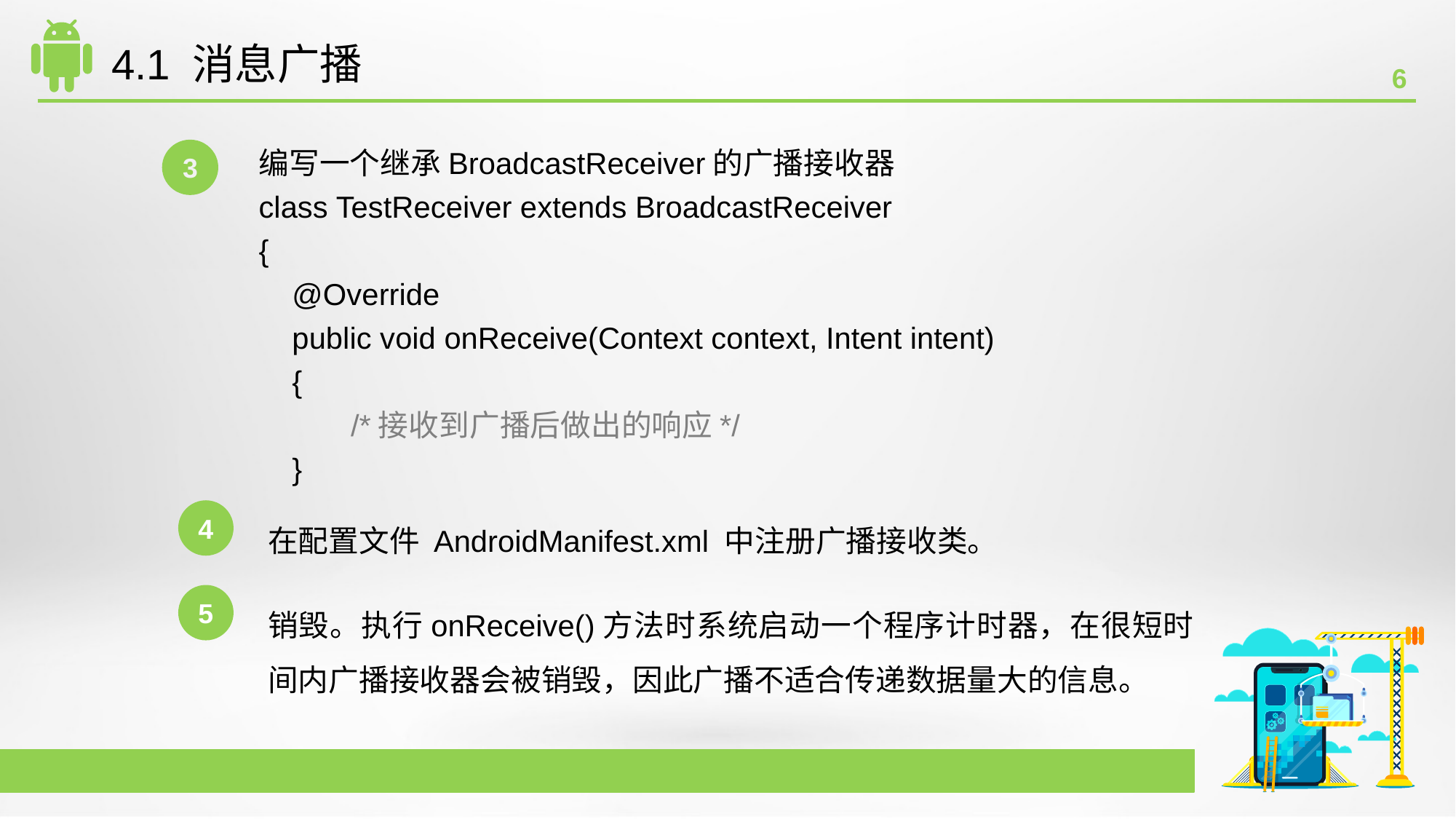

# 4.1 消息广播
编写一个继承BroadcastReceiver的广播接收器
class TestReceiver extends BroadcastReceiver
{
    @Override
    public void onReceive(Context context, Intent intent)
    {
           /*接收到广播后做出的响应*/
    }
3
在配置文件 AndroidManifest.xml 中注册广播接收类。
4
销毁。执行onReceive()方法时系统启动一个程序计时器，在很短时间内广播接收器会被销毁，因此广播不适合传递数据量大的信息。
5